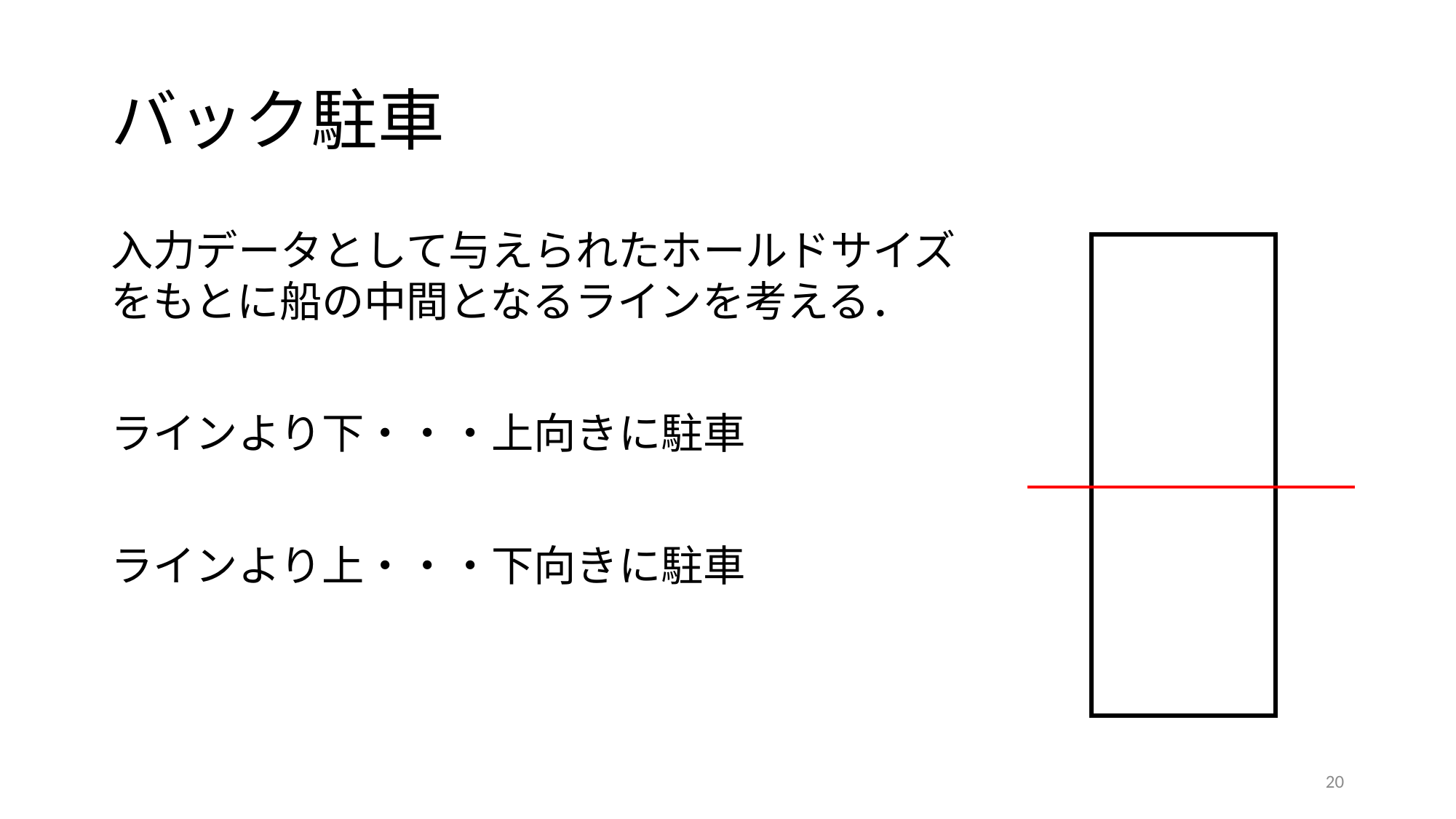

# バック駐車
入力データとして与えられたホールドサイズをもとに船の中間となるラインを考える．

ラインより下・・・上向きに駐車

ラインより上・・・下向きに駐車

20